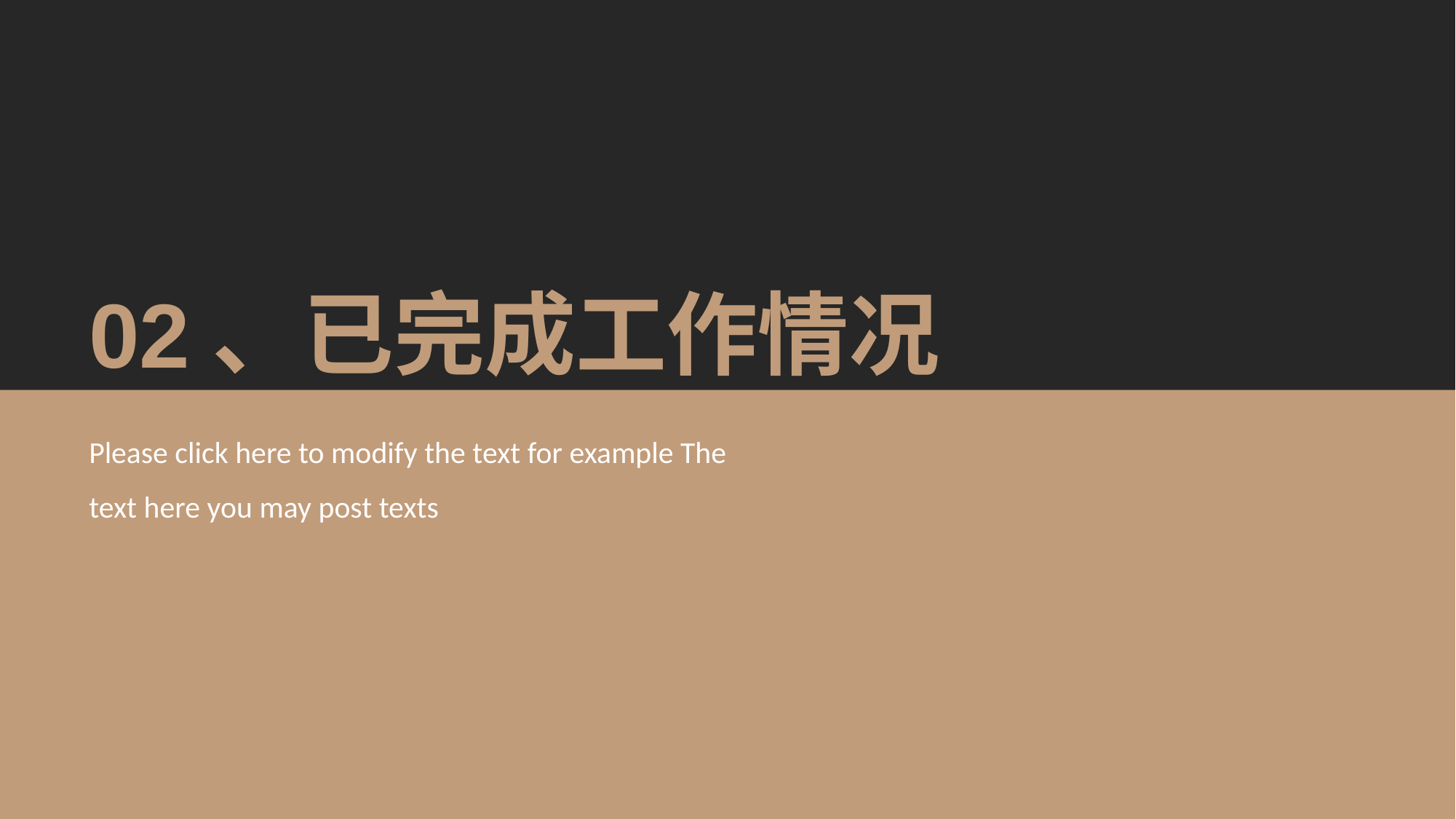

02、已完成工作情况

Please click here to modify the text for example The text here you may post texts